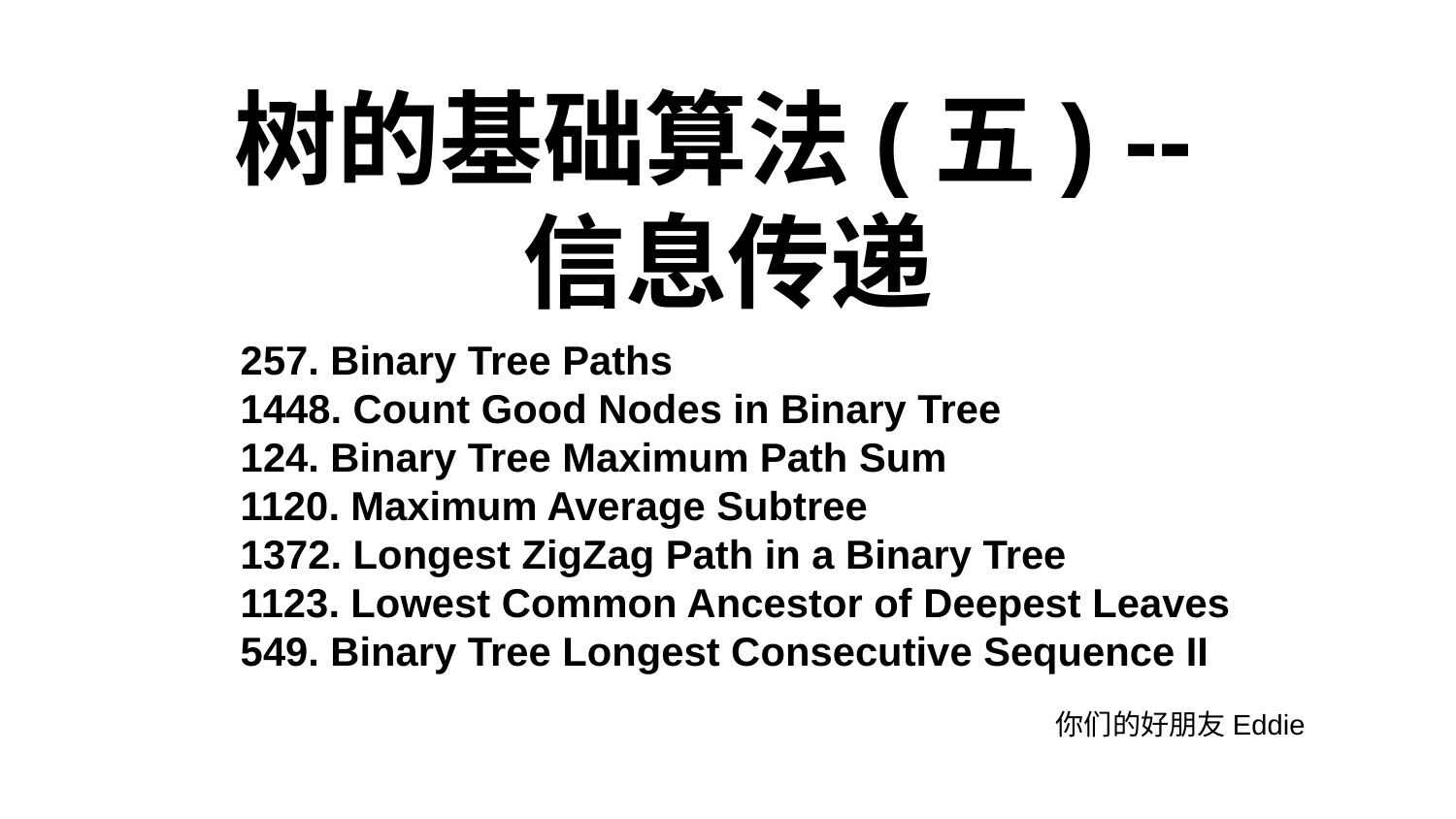

# 树的基础算法(五) --
信息传递
257. Binary Tree Paths
1448. Count Good Nodes in Binary Tree
124. Binary Tree Maximum Path Sum
1120. Maximum Average Subtree
1372. Longest ZigZag Path in a Binary Tree
1123. Lowest Common Ancestor of Deepest Leaves
549. Binary Tree Longest Consecutive Sequence II
你们的好朋友Eddie